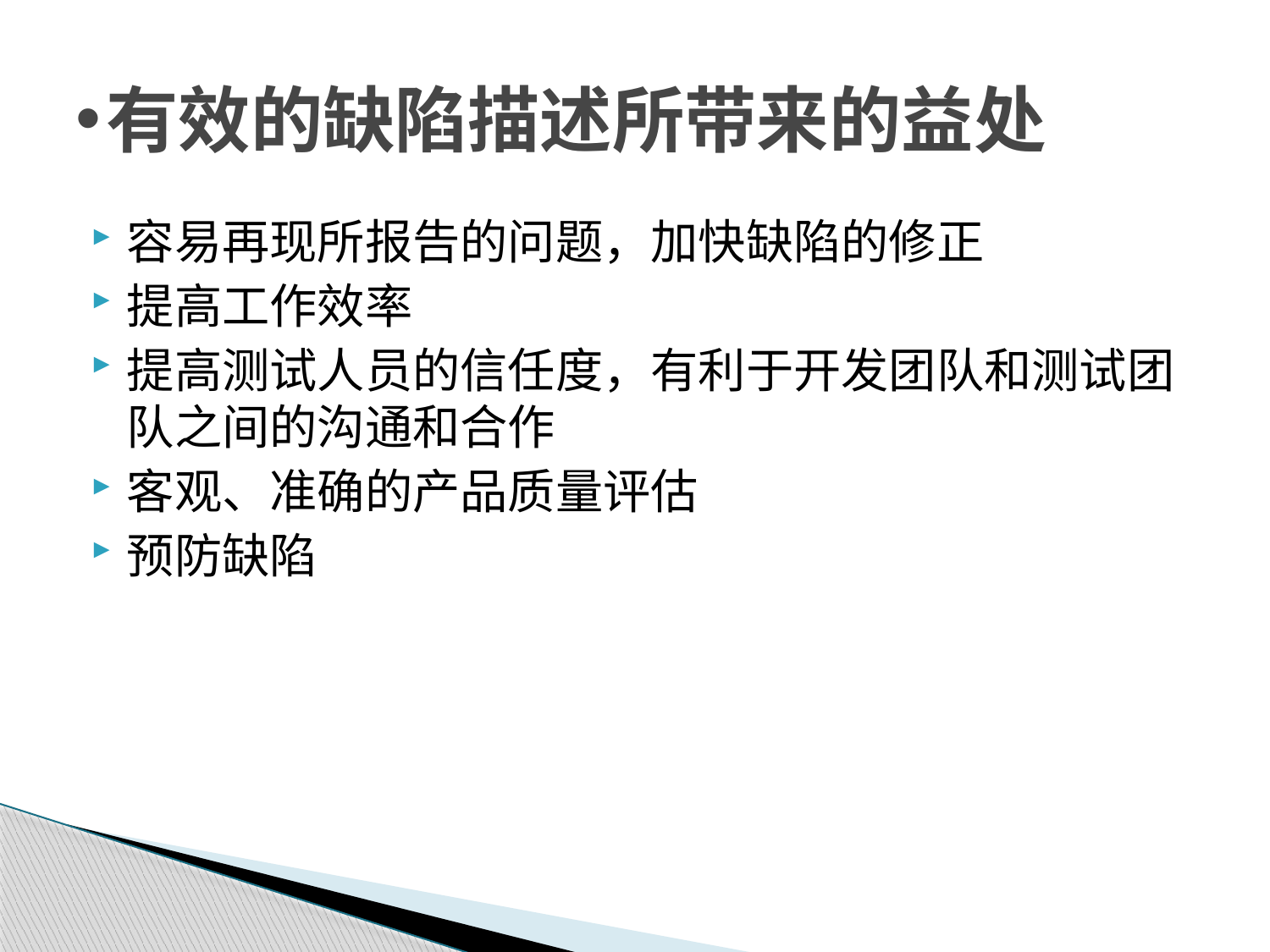

# 有效的缺陷描述所带来的益处
容易再现所报告的问题，加快缺陷的修正
提高工作效率
提高测试人员的信任度，有利于开发团队和测试团队之间的沟通和合作
客观、准确的产品质量评估
预防缺陷